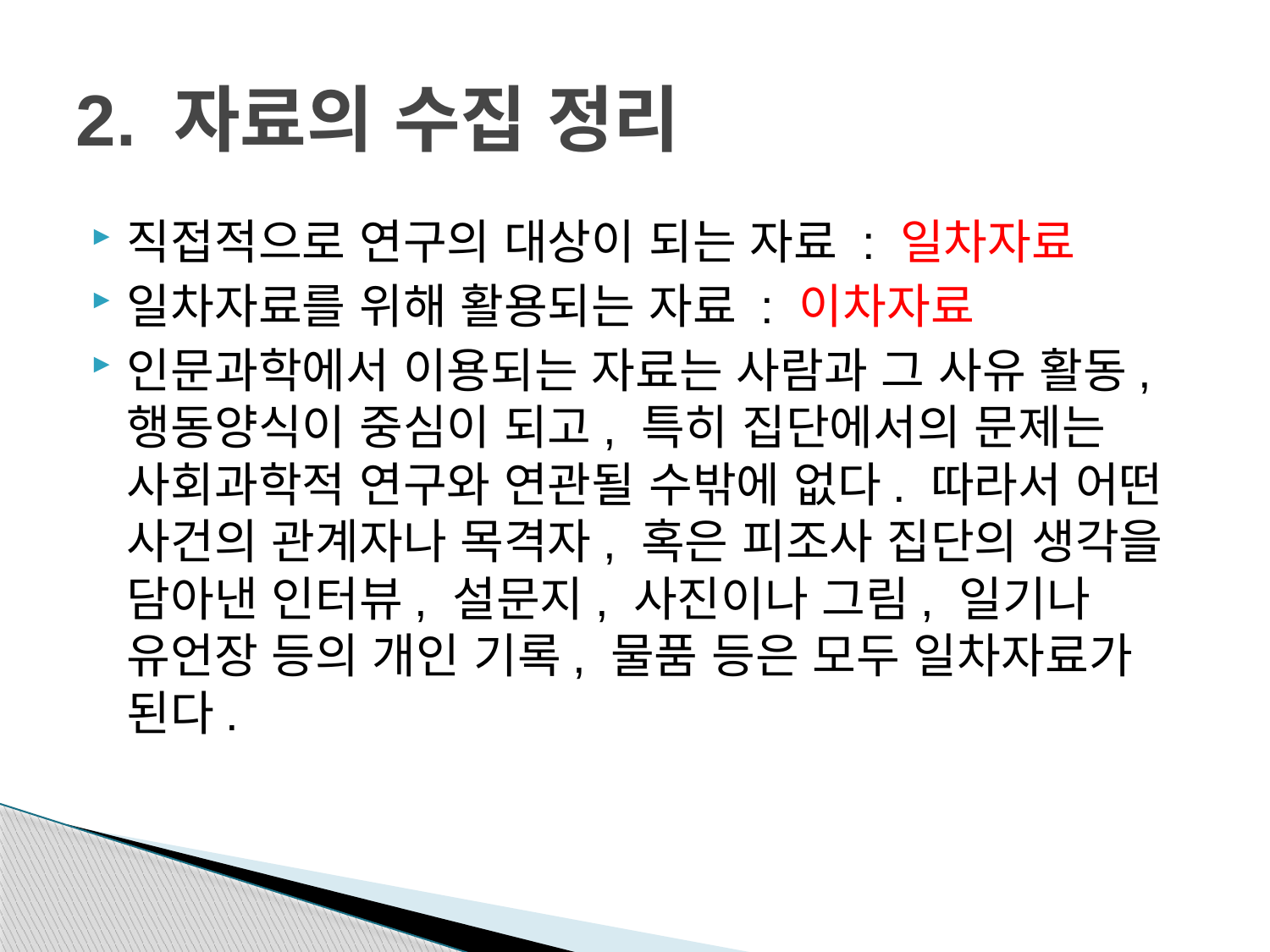

# 2. 자료의 수집 정리
직접적으로 연구의 대상이 되는 자료 : 일차자료
일차자료를 위해 활용되는 자료 : 이차자료
인문과학에서 이용되는 자료는 사람과 그 사유 활동, 행동양식이 중심이 되고, 특히 집단에서의 문제는 사회과학적 연구와 연관될 수밖에 없다. 따라서 어떤 사건의 관계자나 목격자, 혹은 피조사 집단의 생각을 담아낸 인터뷰, 설문지, 사진이나 그림, 일기나 유언장 등의 개인 기록, 물품 등은 모두 일차자료가 된다.